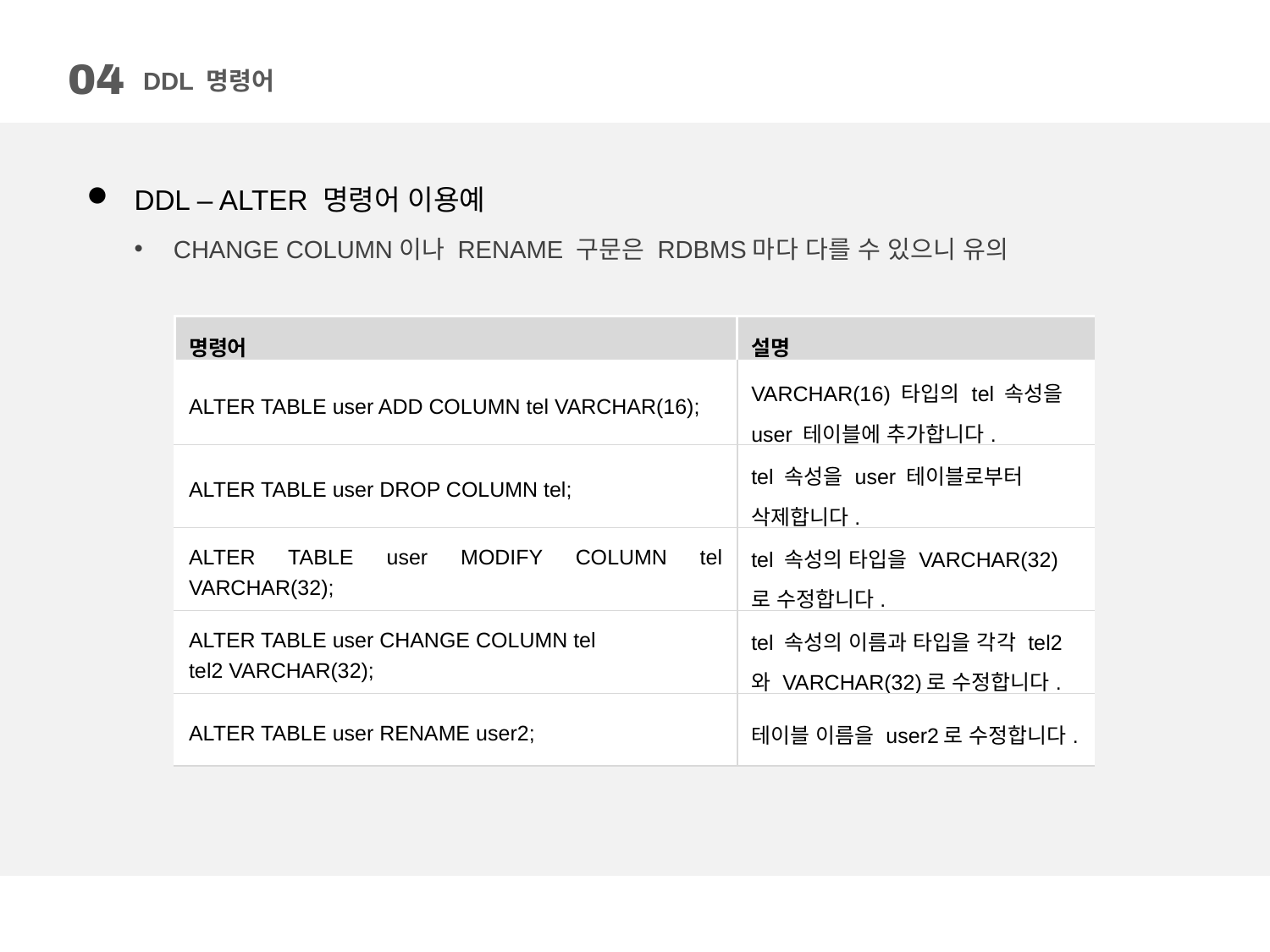

04
DDL 명령어
DDL – ALTER 명령어 이용예
CHANGE COLUMN이나 RENAME 구문은 RDBMS마다 다를 수 있으니 유의
| 명령어 | 설명 |
| --- | --- |
| ALTER TABLE user ADD COLUMN tel VARCHAR(16); | VARCHAR(16) 타입의 tel 속성을 user 테이블에 추가합니다. |
| ALTER TABLE user DROP COLUMN tel; | tel 속성을 user 테이블로부터 삭제합니다. |
| ALTER TABLE user MODIFY COLUMN tel VARCHAR(32); | tel 속성의 타입을 VARCHAR(32)로 수정합니다. |
| ALTER TABLE user CHANGE COLUMN tel tel2 VARCHAR(32); | tel 속성의 이름과 타입을 각각 tel2와 VARCHAR(32)로 수정합니다. |
| ALTER TABLE user RENAME user2; | 테이블 이름을 user2로 수정합니다. |